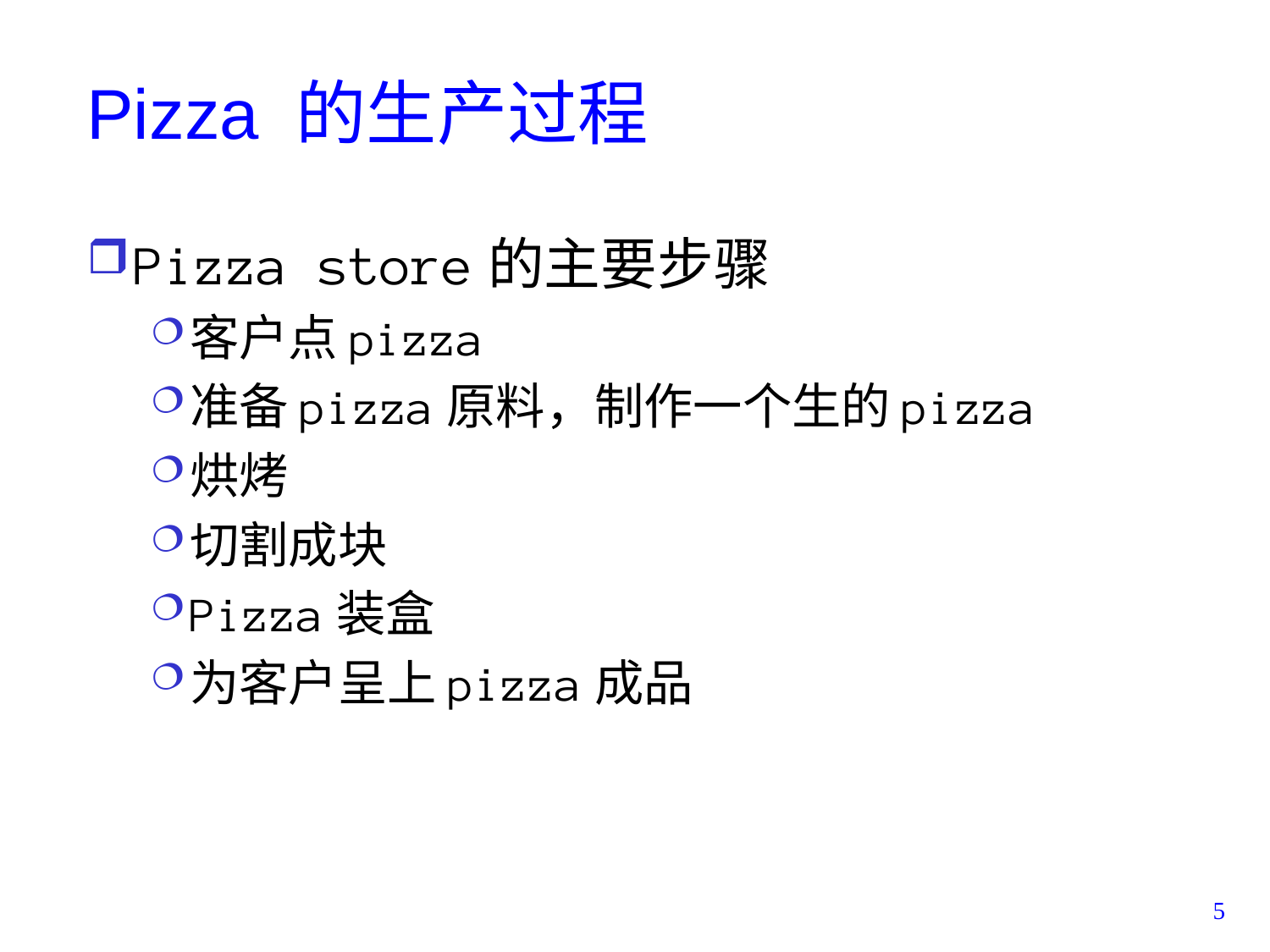

# Pizza 的生产过程
Pizza store的主要步骤
客户点pizza
准备pizza原料，制作一个生的pizza
烘烤
切割成块
Pizza装盒
为客户呈上pizza成品

5